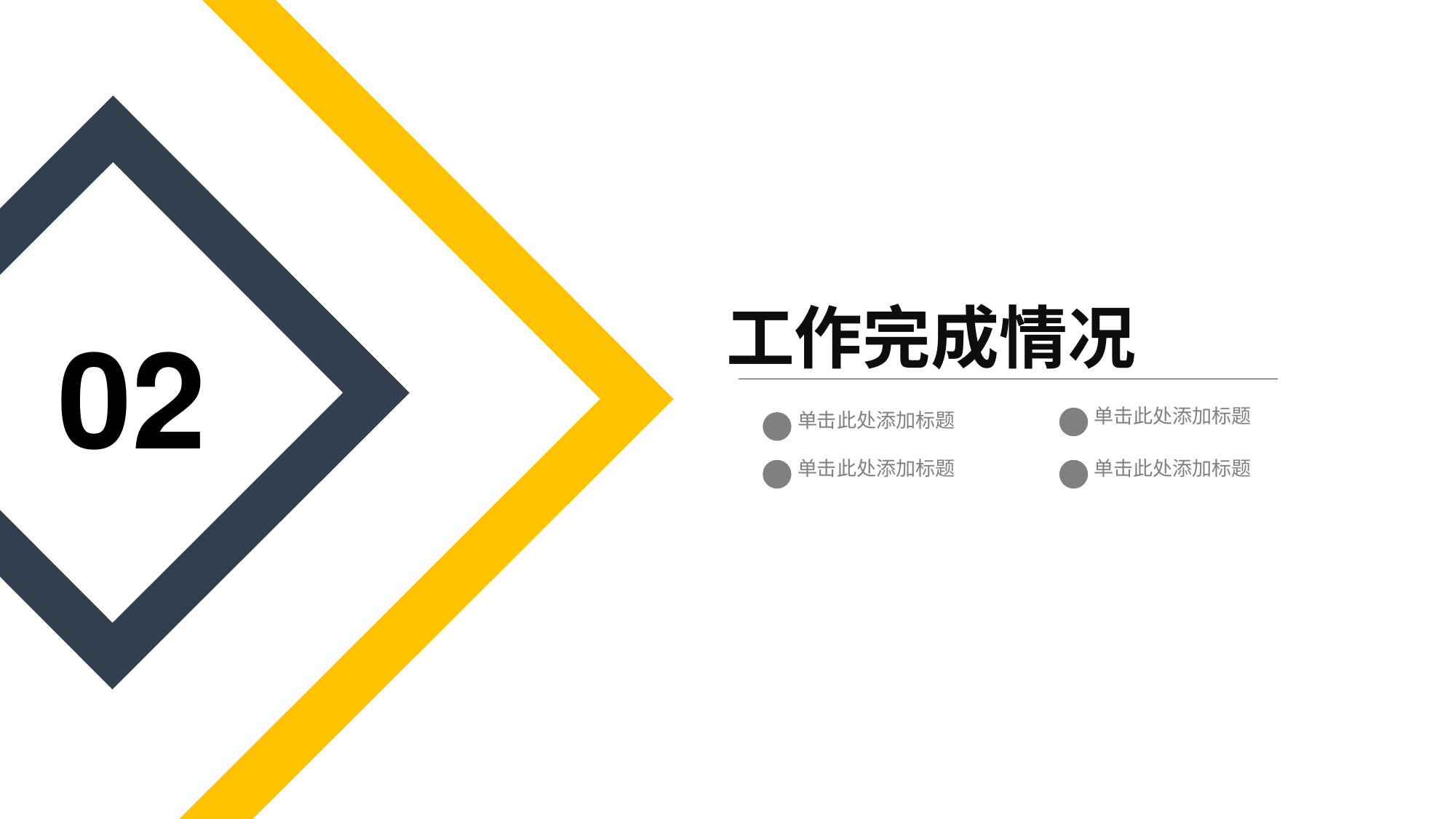

工作完成情况
02

单击此处添加标题

单击此处添加标题

单击此处添加标题

单击此处添加标题